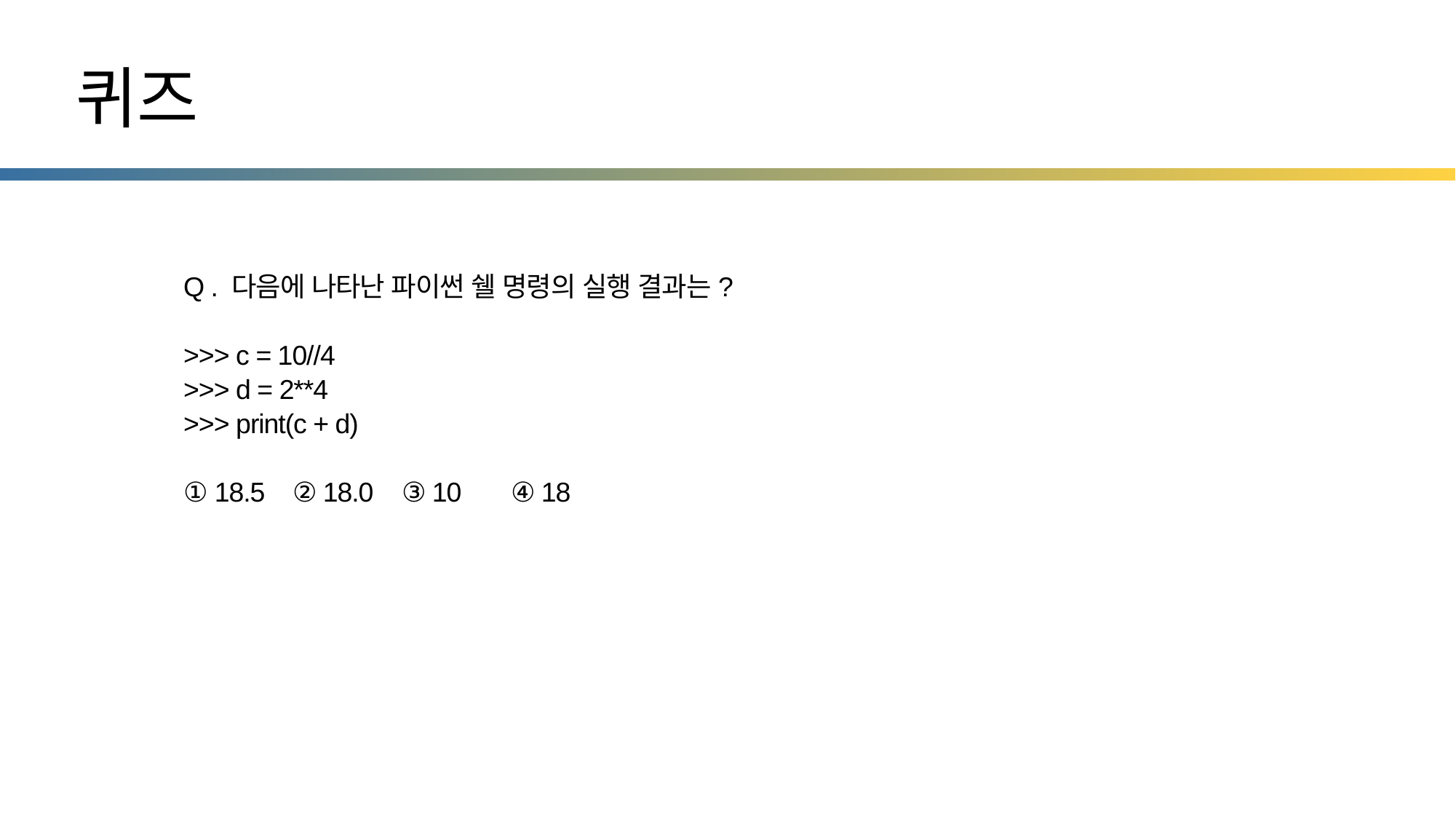

# 퀴즈
Q . 다음에 나타난 파이썬 쉘 명령의 실행 결과는?

>>> c = 10//4
>>> d = 2**4
>>> print(c + d)

① 18.5	② 18.0	③ 10	④ 18